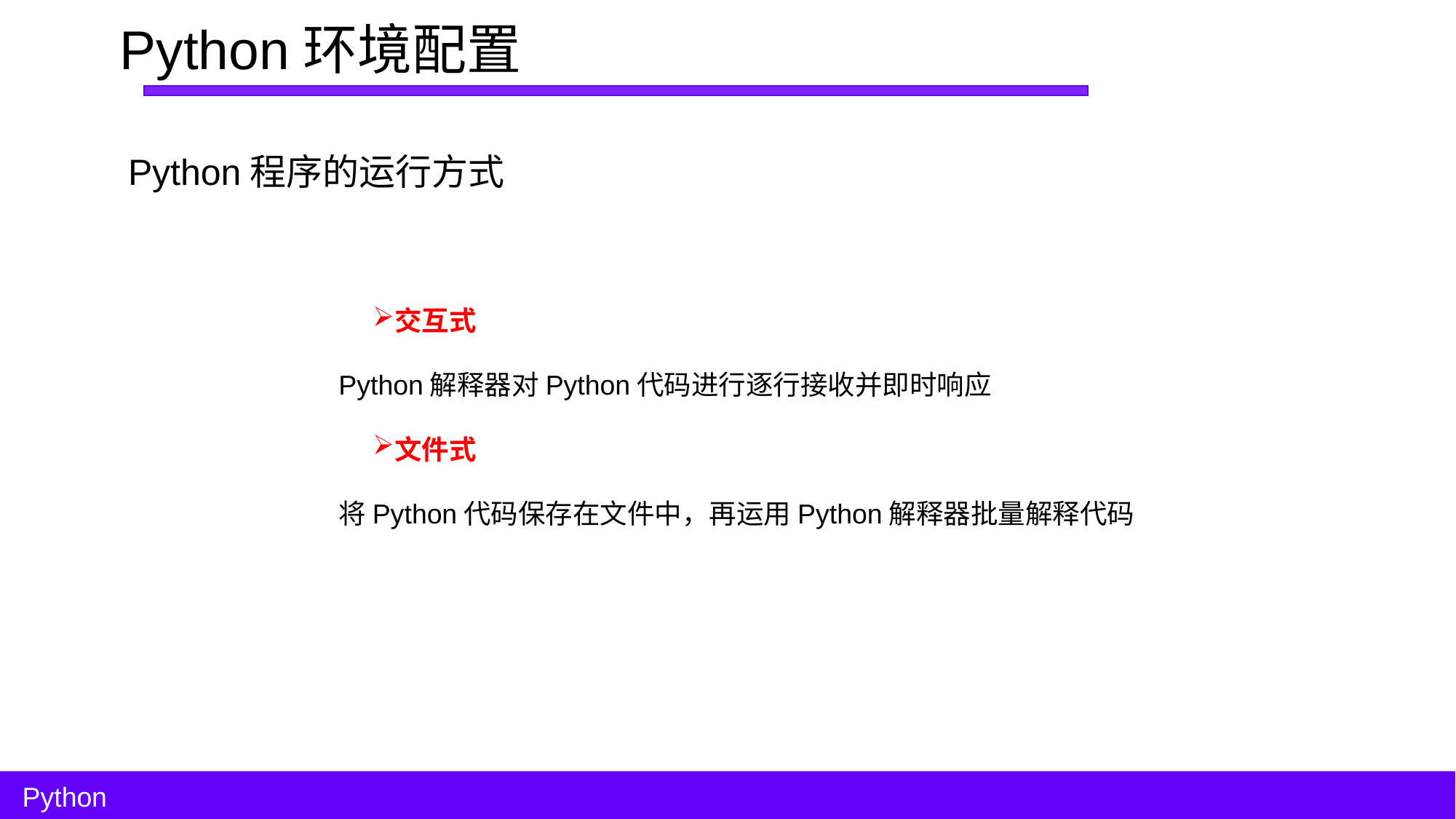

Python环境配置
Python程序的运行方式
交互式
Python解释器对Python代码进行逐行接收并即时响应
文件式
将Python代码保存在文件中，再运用Python解释器批量解释代码